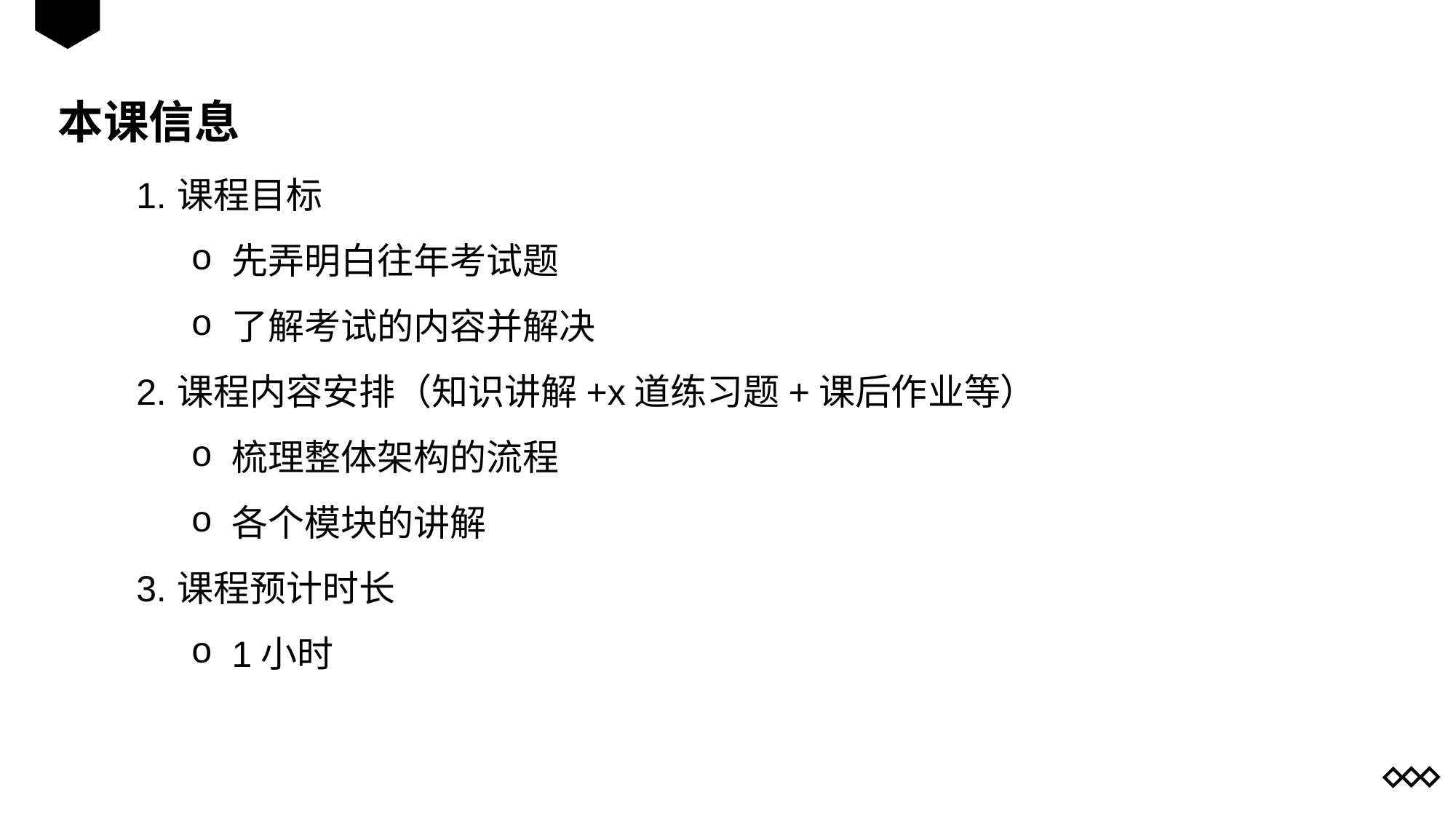

本课信息
课程目标
先弄明白往年考试题
了解考试的内容并解决
课程内容安排（知识讲解+x道练习题+课后作业等）
梳理整体架构的流程
各个模块的讲解
课程预计时长
1小时